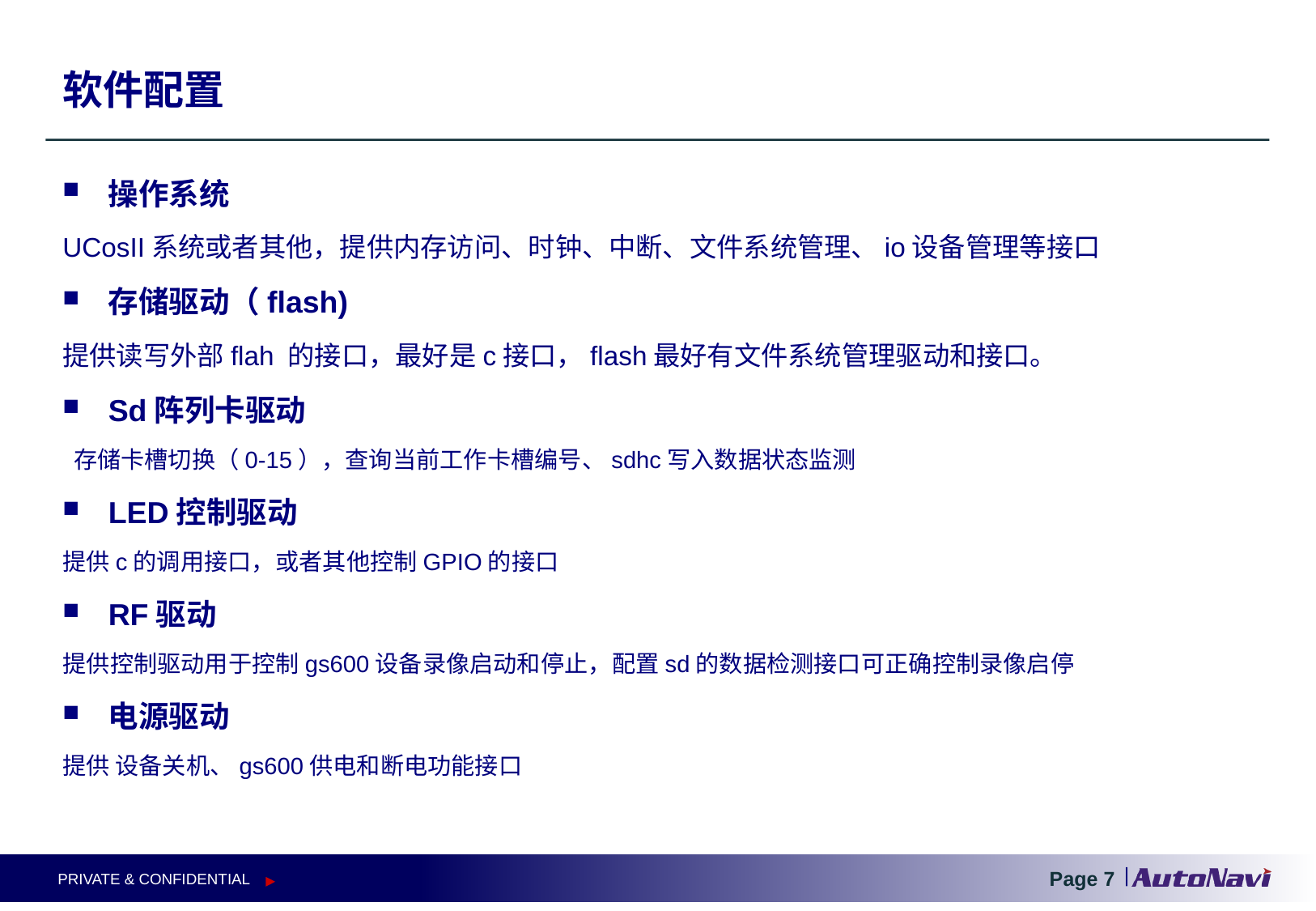

# 软件配置
操作系统
UCosII系统或者其他，提供内存访问、时钟、中断、文件系统管理、io设备管理等接口
存储驱动（flash)
提供读写外部flah 的接口，最好是c接口，flash最好有文件系统管理驱动和接口。
Sd阵列卡驱动
 存储卡槽切换（0-15），查询当前工作卡槽编号、sdhc写入数据状态监测
LED控制驱动
提供c的调用接口，或者其他控制GPIO的接口
RF驱动
提供控制驱动用于控制gs600设备录像启动和停止，配置sd的数据检测接口可正确控制录像启停
电源驱动
提供 设备关机、gs600供电和断电功能接口